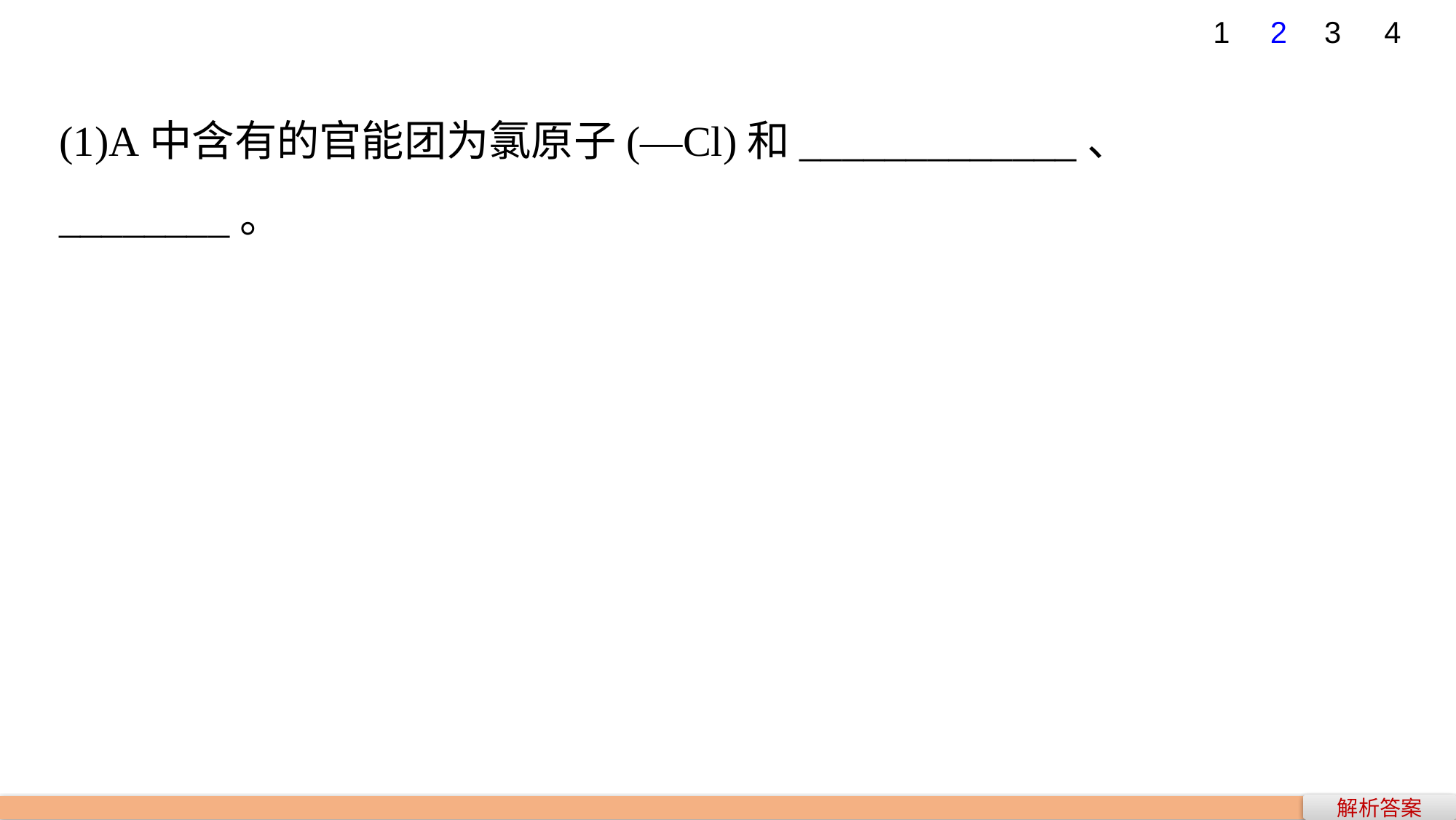

1
2
3
4
(1)A中含有的官能团为氯原子(—Cl)和_____________、
________。
解析答案